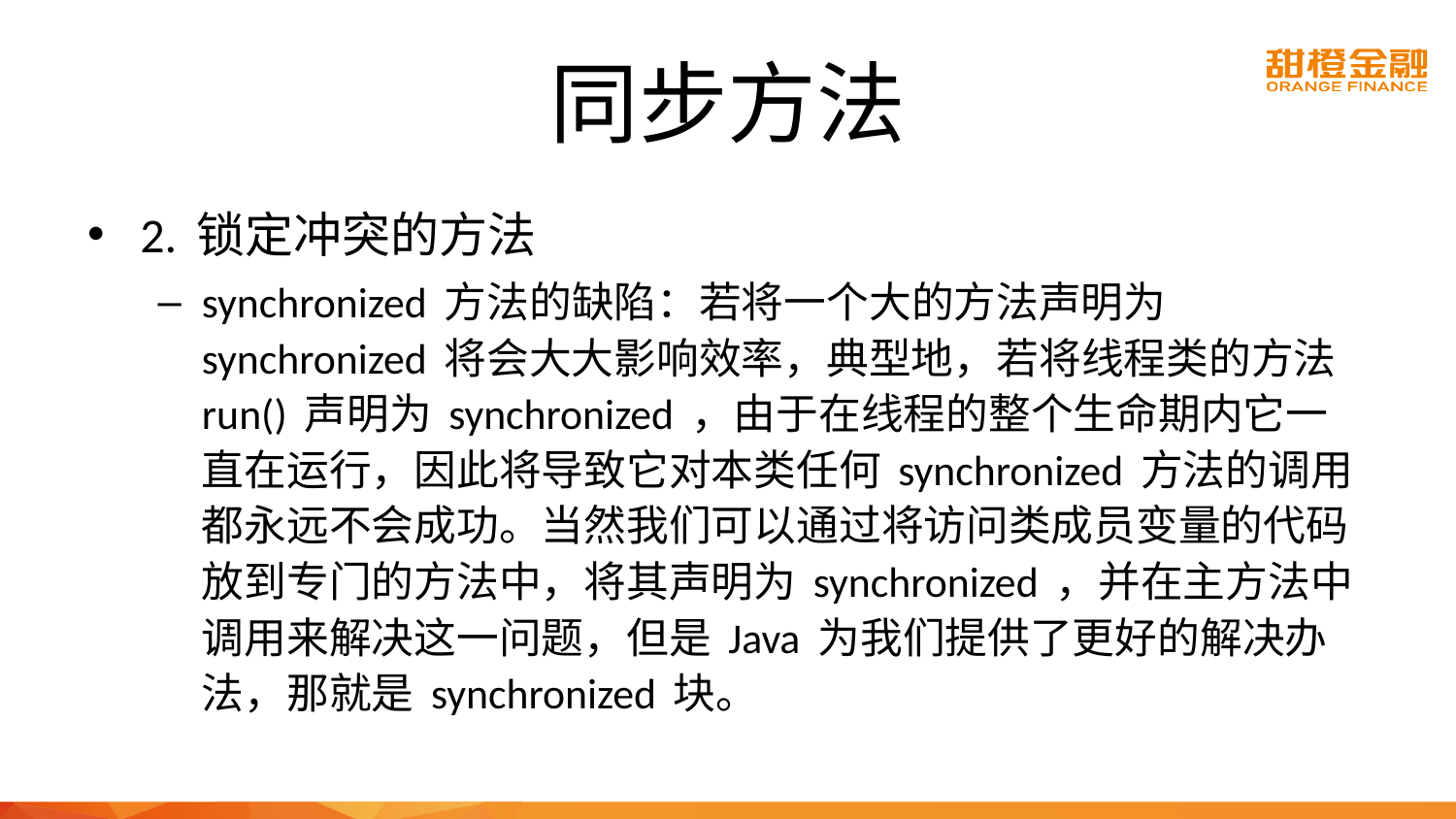

# 同步方法
2. 锁定冲突的方法
synchronized 方法的缺陷：若将一个大的方法声明为synchronized 将会大大影响效率，典型地，若将线程类的方法 run() 声明为 synchronized ，由于在线程的整个生命期内它一直在运行，因此将导致它对本类任何 synchronized 方法的调用都永远不会成功。当然我们可以通过将访问类成员变量的代码放到专门的方法中，将其声明为 synchronized ，并在主方法中调用来解决这一问题，但是 Java 为我们提供了更好的解决办法，那就是 synchronized 块。